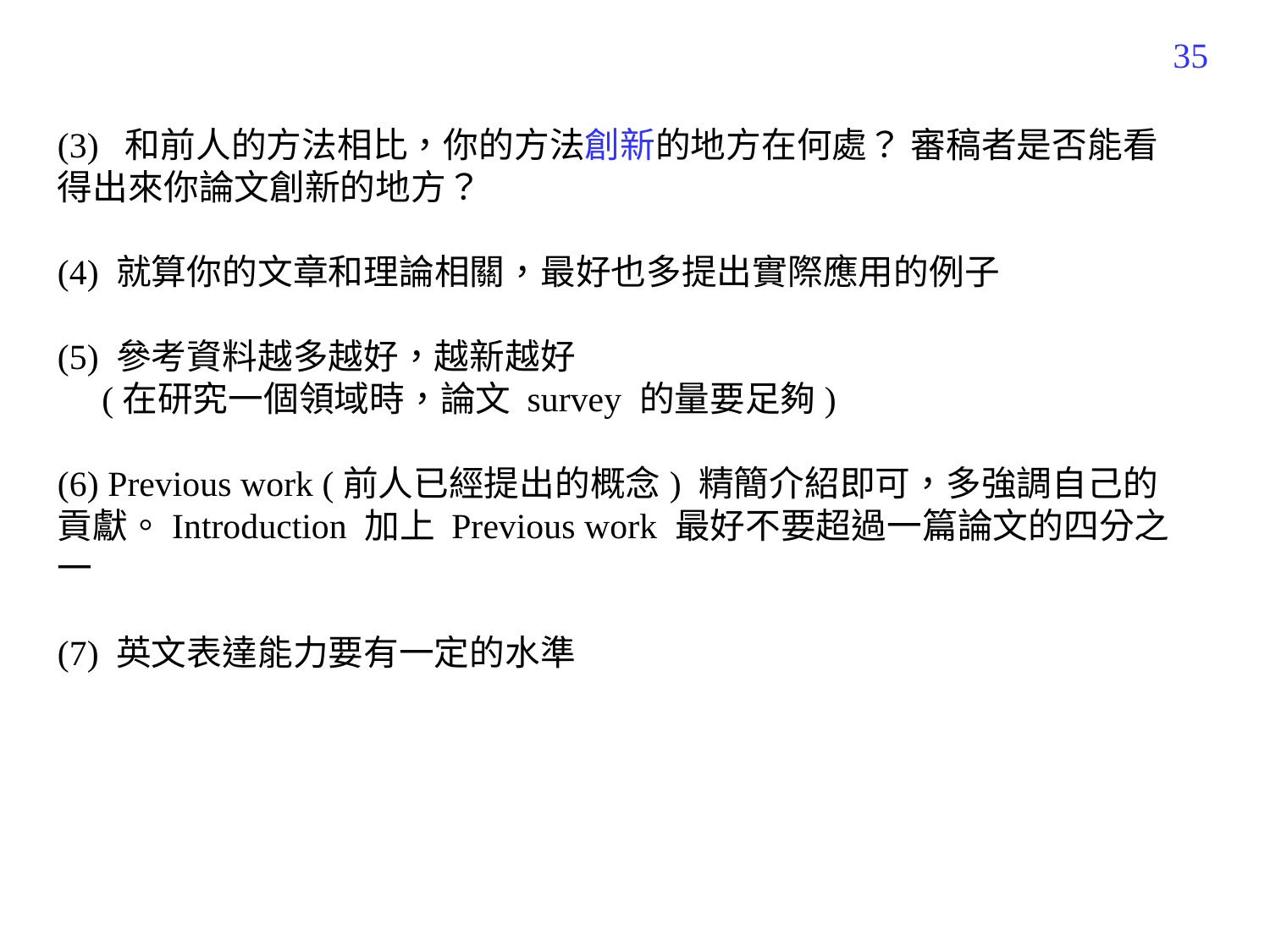

35
(3)  和前人的方法相比，你的方法創新的地方在何處？ 審稿者是否能看得出來你論文創新的地方？

(4) 就算你的文章和理論相關，最好也多提出實際應用的例子

(5) 參考資料越多越好，越新越好
     (在研究一個領域時，論文 survey 的量要足夠)

(6) Previous work (前人已經提出的概念) 精簡介紹即可，多強調自己的貢獻。Introduction 加上 Previous work 最好不要超過一篇論文的四分之一

(7) 英文表達能力要有一定的水準